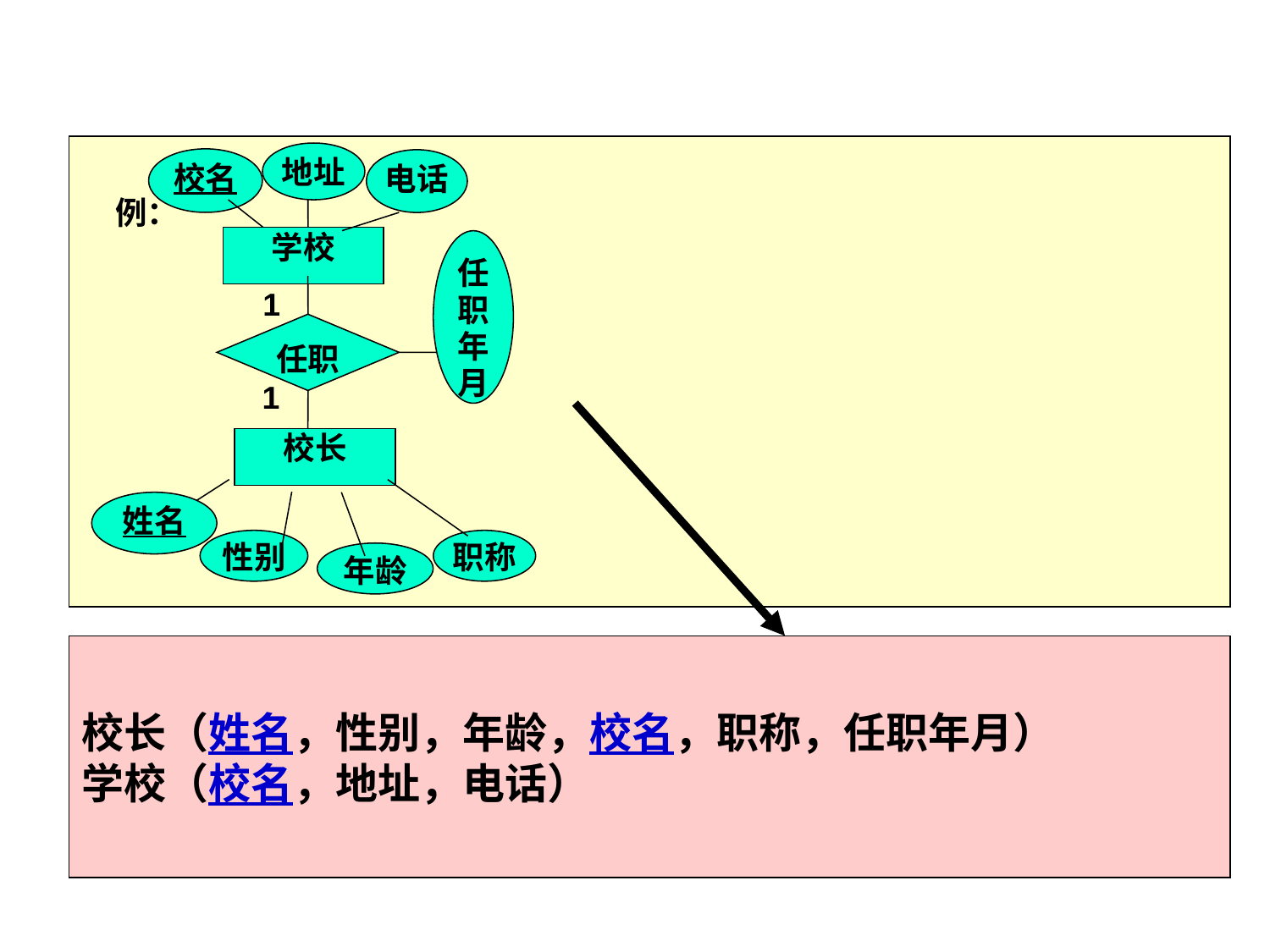

地址
校名
电话
例：

学校
任职年月

1
任职

1

校长

姓名

性别
职称
年龄
校长（姓名，性别，年龄，校名，职称，任职年月）
学校（校名，地址，电话）